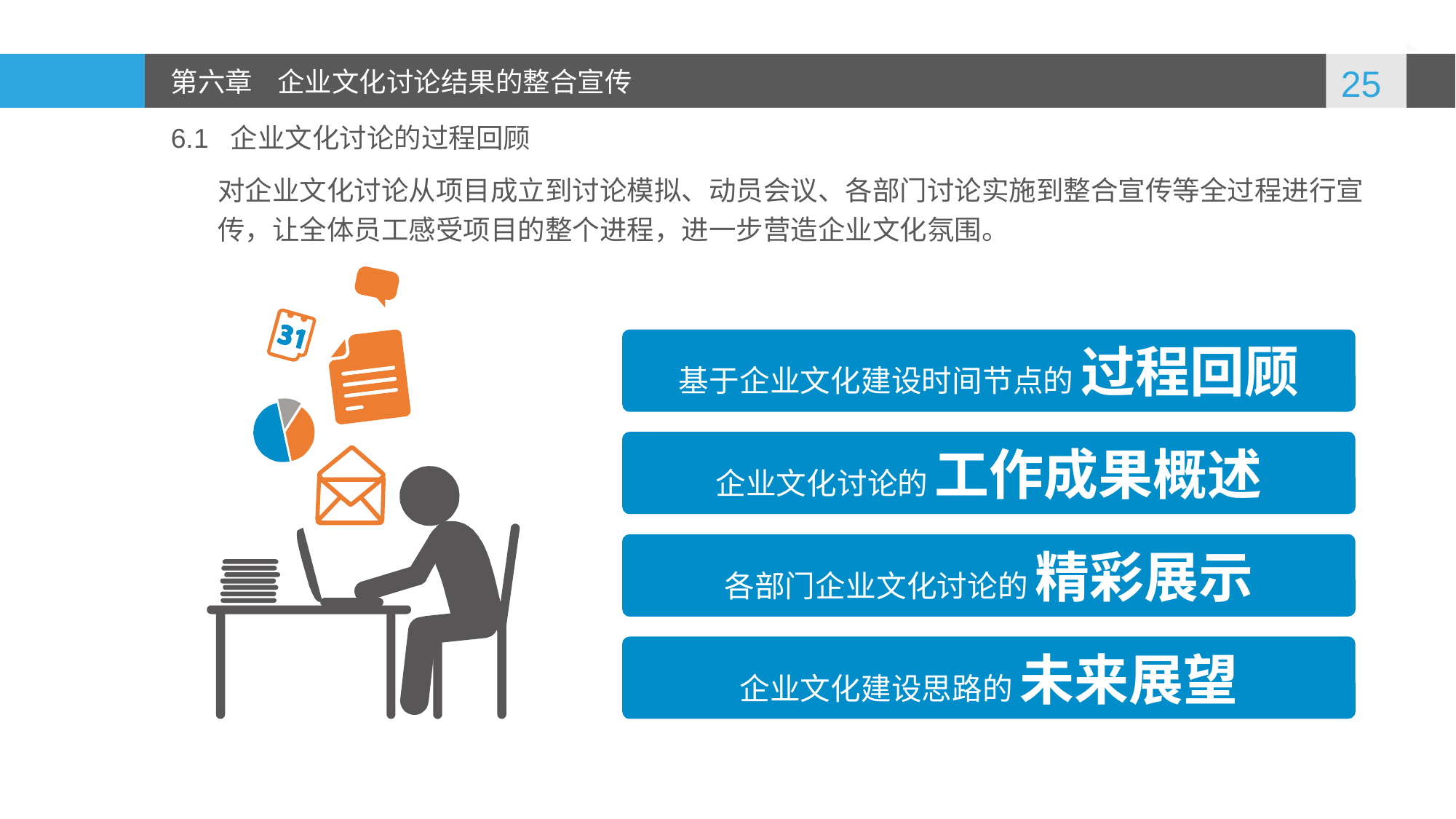

第六章    企业文化讨论结果的整合宣传
6.1  企业文化讨论的过程回顾
对企业文化讨论从项目成立到讨论模拟、动员会议、各部门讨论实施到整合宣传等全过程进行宣传，让全体员工感受项目的整个进程，进一步营造企业文化氛围。

基于企业文化建设时间节点的 过程回顾
企业文化讨论的 工作成果概述
各部门企业文化讨论的 精彩展示
企业文化建设思路的 未来展望